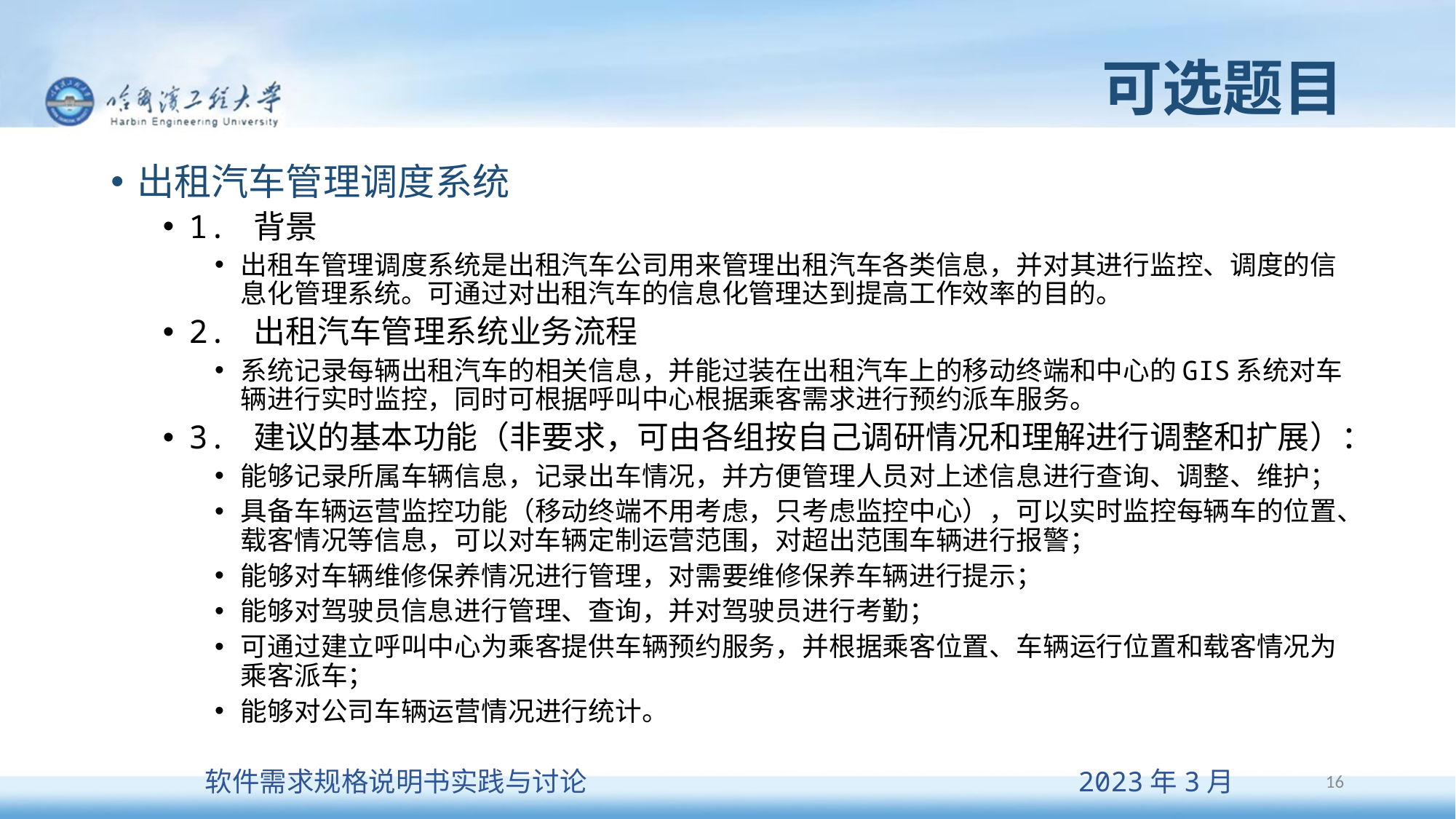

# 可选题目
出租汽车管理调度系统
1. 背景
出租车管理调度系统是出租汽车公司用来管理出租汽车各类信息，并对其进行监控、调度的信息化管理系统。可通过对出租汽车的信息化管理达到提高工作效率的目的。
2. 出租汽车管理系统业务流程
系统记录每辆出租汽车的相关信息，并能过装在出租汽车上的移动终端和中心的GIS系统对车辆进行实时监控，同时可根据呼叫中心根据乘客需求进行预约派车服务。
3. 建议的基本功能（非要求，可由各组按自己调研情况和理解进行调整和扩展）：
能够记录所属车辆信息，记录出车情况，并方便管理人员对上述信息进行查询、调整、维护；
具备车辆运营监控功能（移动终端不用考虑，只考虑监控中心），可以实时监控每辆车的位置、载客情况等信息，可以对车辆定制运营范围，对超出范围车辆进行报警；
能够对车辆维修保养情况进行管理，对需要维修保养车辆进行提示；
能够对驾驶员信息进行管理、查询，并对驾驶员进行考勤；
可通过建立呼叫中心为乘客提供车辆预约服务，并根据乘客位置、车辆运行位置和载客情况为乘客派车；
能够对公司车辆运营情况进行统计。
16